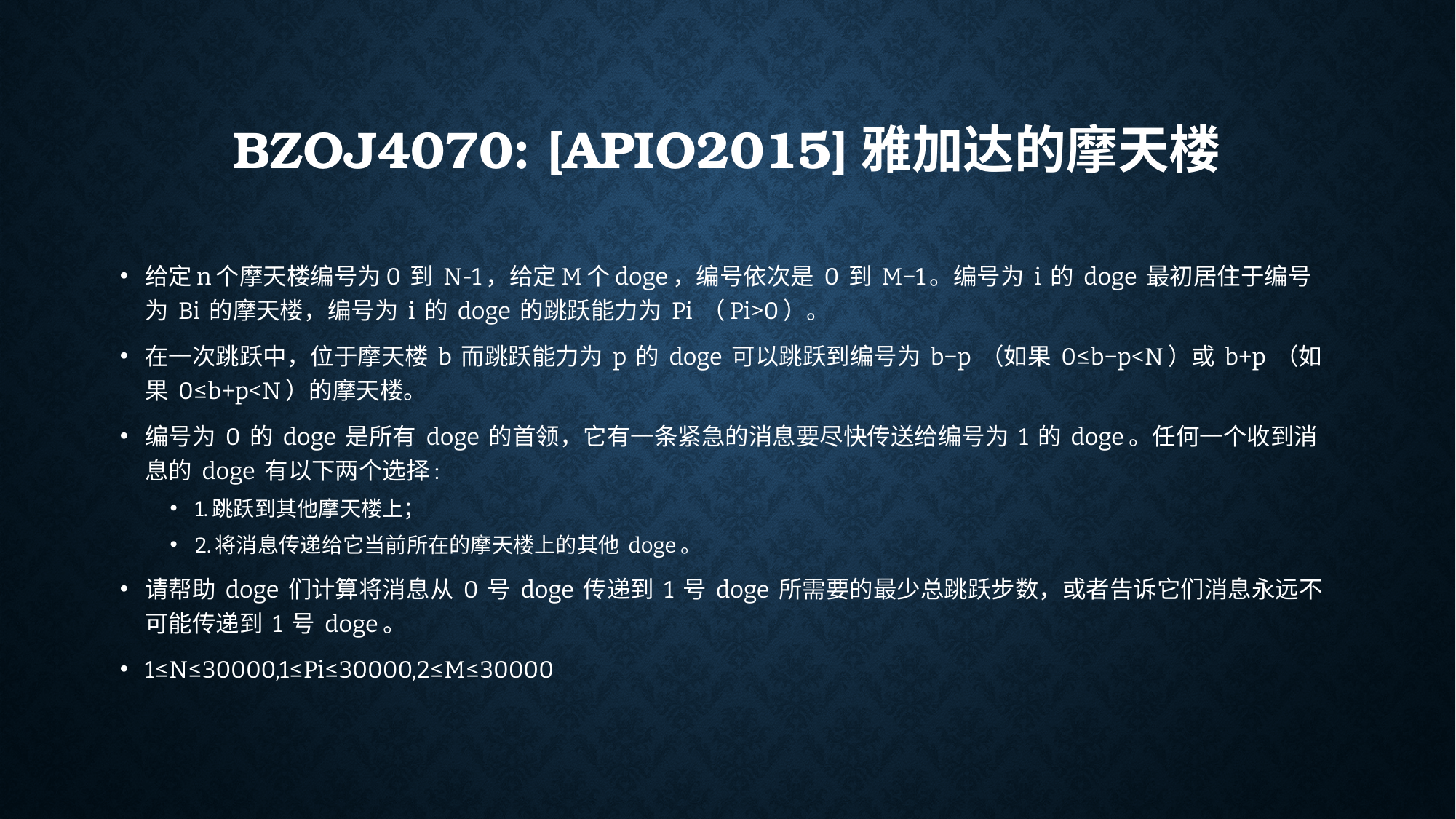

# bzoj4070: [Apio2015]雅加达的摩天楼
给定n个摩天楼编号为0 到 N-1，给定M个doge，编号依次是 0 到 M−1。编号为 i 的 doge 最初居住于编号为 Bi 的摩天楼，编号为 i 的 doge 的跳跃能力为 Pi （Pi>0）。
在一次跳跃中，位于摩天楼 b 而跳跃能力为 p 的 doge 可以跳跃到编号为 b−p （如果 0≤b−p<N）或 b+p （如果 0≤b+p<N）的摩天楼。
编号为 0 的 doge 是所有 doge 的首领，它有一条紧急的消息要尽快传送给编号为 1 的 doge。任何一个收到消息的 doge 有以下两个选择:
1.跳跃到其他摩天楼上；
2.将消息传递给它当前所在的摩天楼上的其他 doge。
请帮助 doge 们计算将消息从 0 号 doge 传递到 1 号 doge 所需要的最少总跳跃步数，或者告诉它们消息永远不可能传递到 1 号 doge。
1≤N≤30000,1≤Pi≤30000,2≤M≤30000